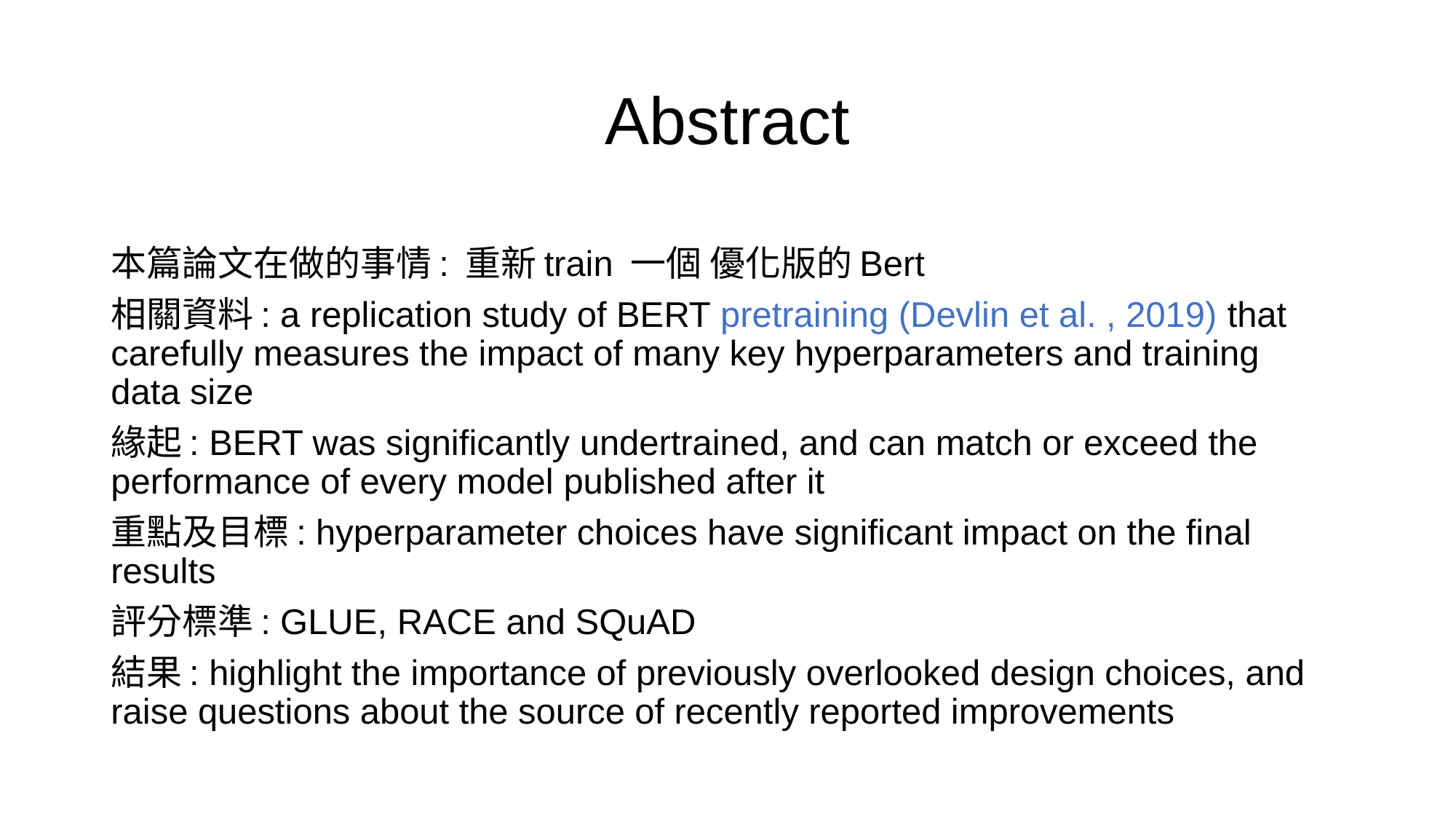

# Abstract
本篇論文在做的事情: 重新train 一個 優化版的Bert
相關資料: a replication study of BERT pretraining (Devlin et al. , 2019) that carefully measures the impact of many key hyperparameters and training data size
緣起: BERT was significantly undertrained, and can match or exceed the performance of every model published after it
重點及目標: hyperparameter choices have significant impact on the final results
評分標準: GLUE, RACE and SQuAD
結果: highlight the importance of previously overlooked design choices, and raise questions about the source of recently reported improvements